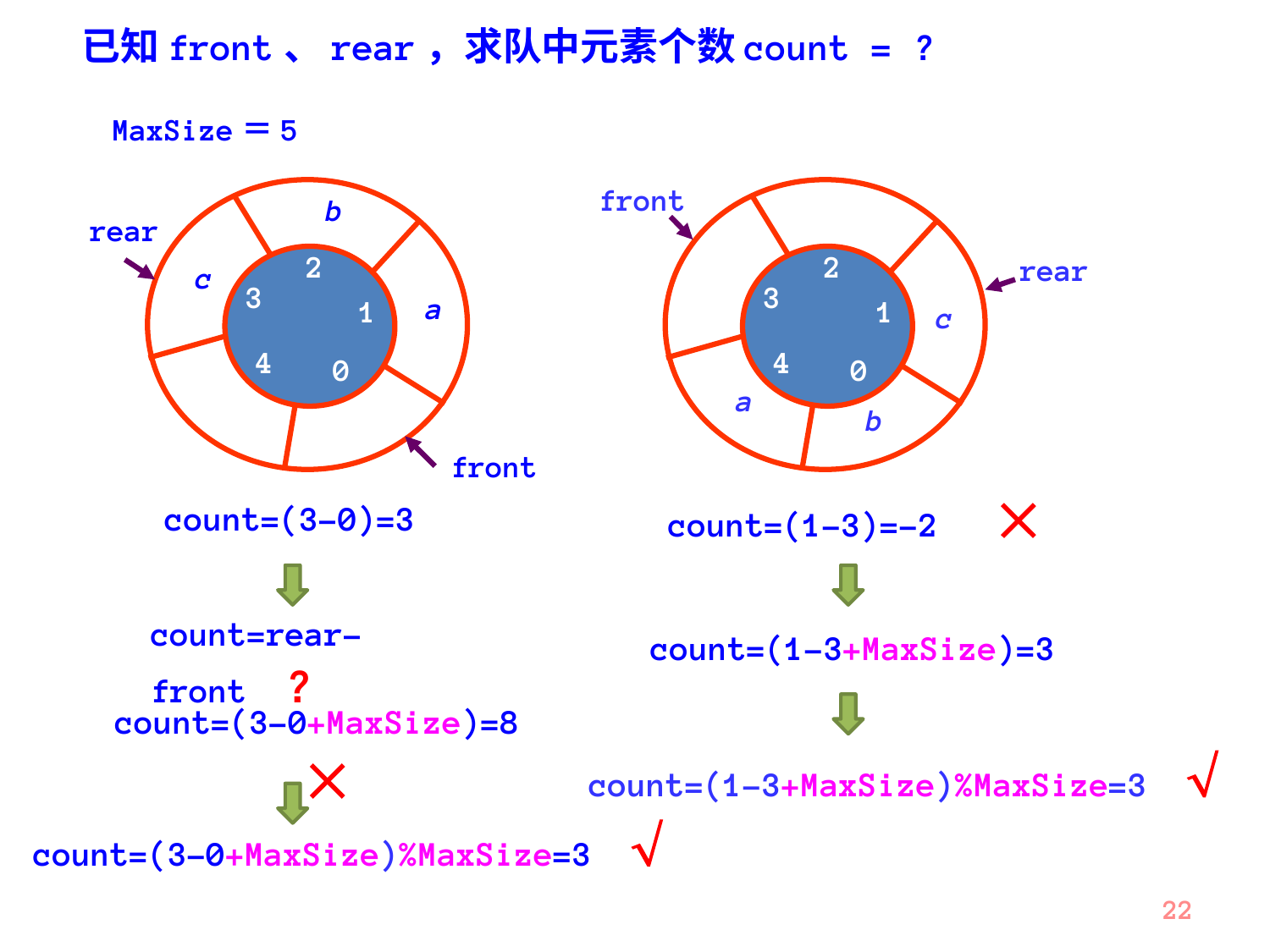

已知front、rear，求队中元素个数count = ?
MaxSize＝5

b

rear

2
c

3
a
1

4
0

front
front

2
rear
3

1
c

4
0

a
b

count=(1-3)=-2   ×
count=(3-0)=3

count=rear-front  ?

count=(1-3+MaxSize)=3
count=(3-0+MaxSize)=8  ×

count=(1-3+MaxSize)%MaxSize=3  √

count=(3-0+MaxSize)%MaxSize=3  √
22